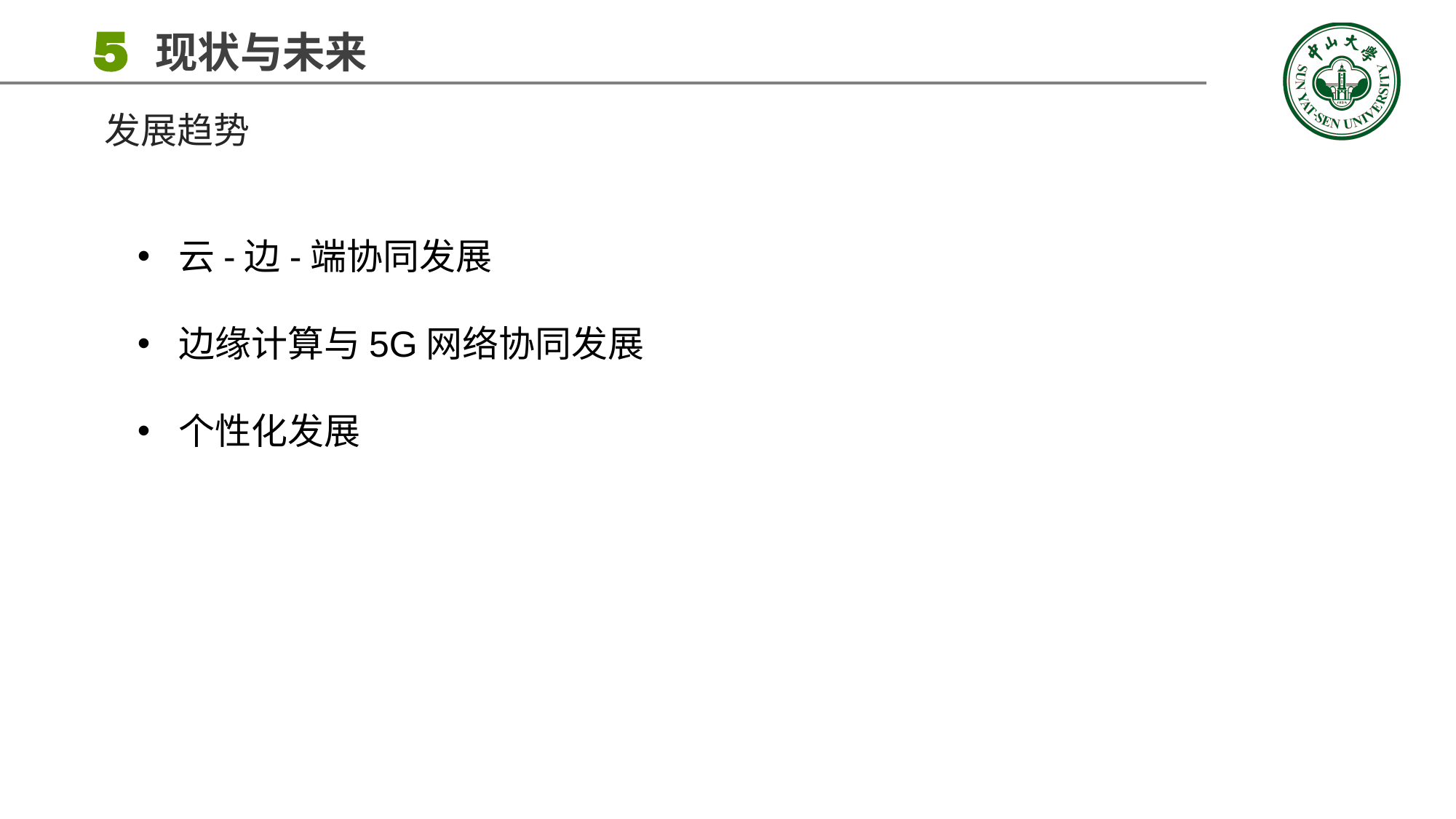

5
现状与未来
发展趋势
云-边-端协同发展

边缘计算与5G网络协同发展

个性化发展